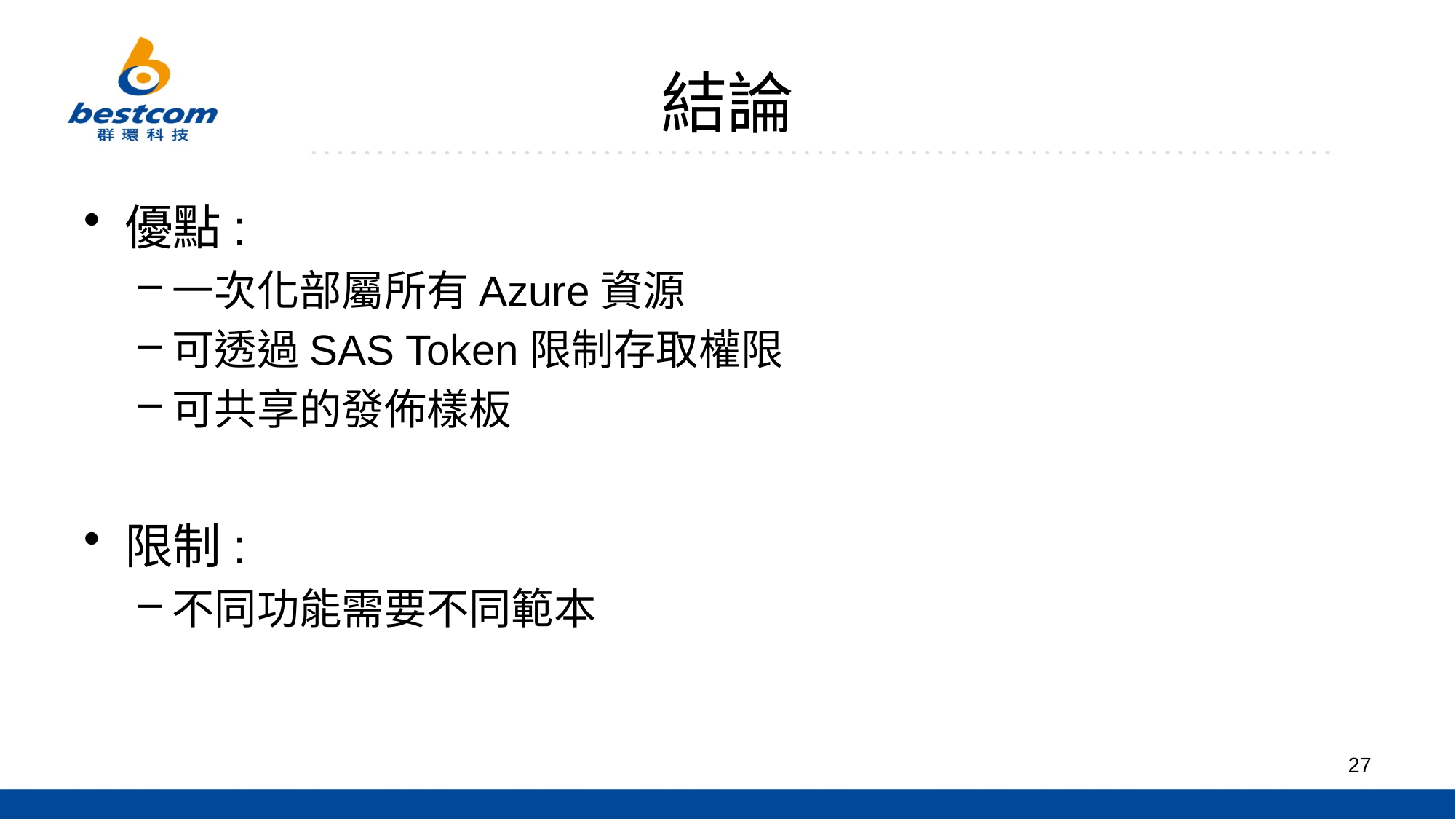

# 結論
優點:
一次化部屬所有Azure資源
可透過SAS Token限制存取權限
可共享的發佈樣板

限制:
不同功能需要不同範本

27